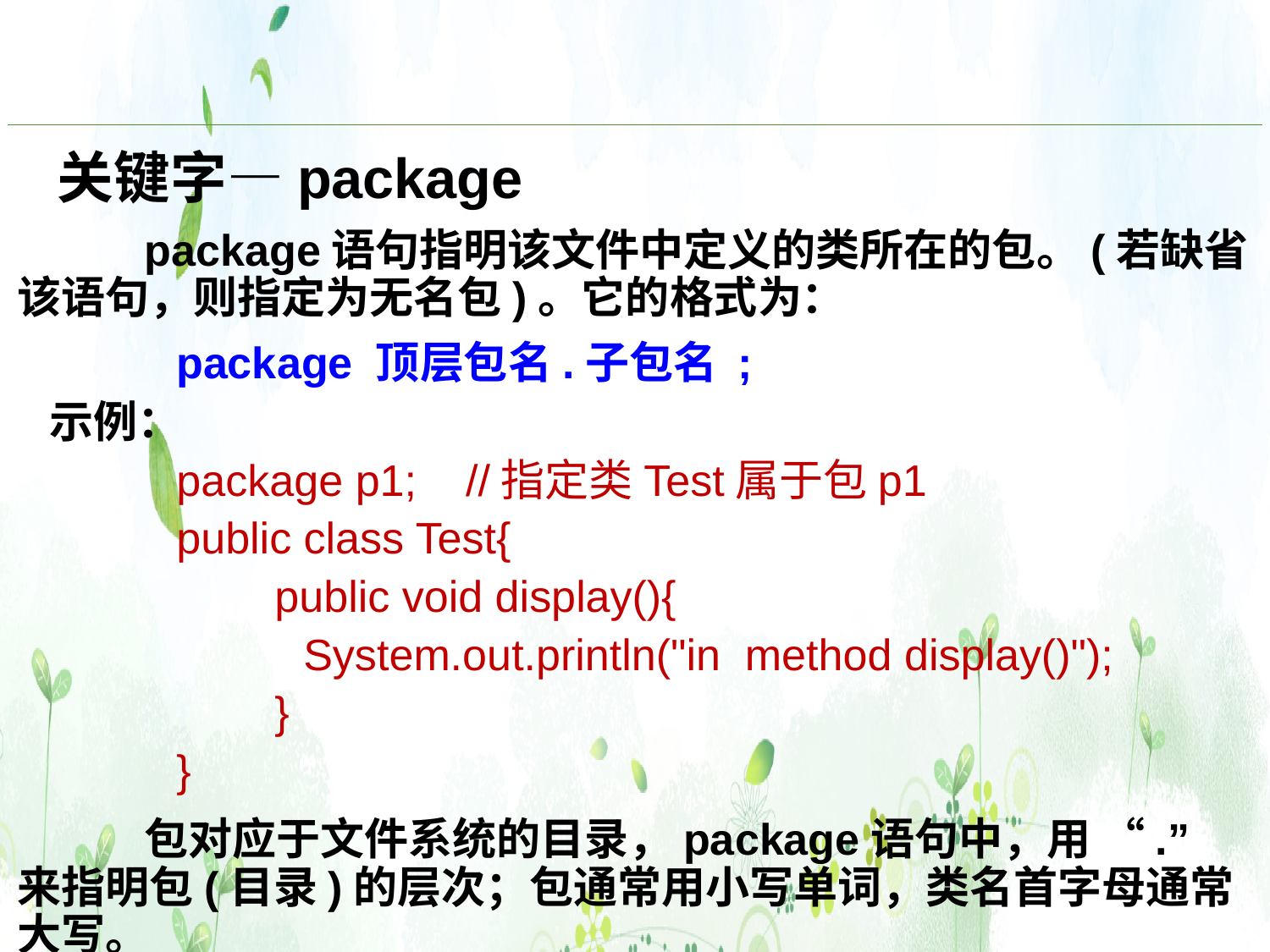

# 关键字—package
	package语句指明该文件中定义的类所在的包。(若缺省该语句，则指定为无名包)。它的格式为：
		package 顶层包名.子包名 ;
	示例：
		package p1;    //指定类Test属于包p1
		public class Test{
		        public void display(){
			System.out.println("in  method display()");
		        }
		}
	包对应于文件系统的目录，package语句中，用 “.” 来指明包(目录)的层次；包通常用小写单词，类名首字母通常大写。